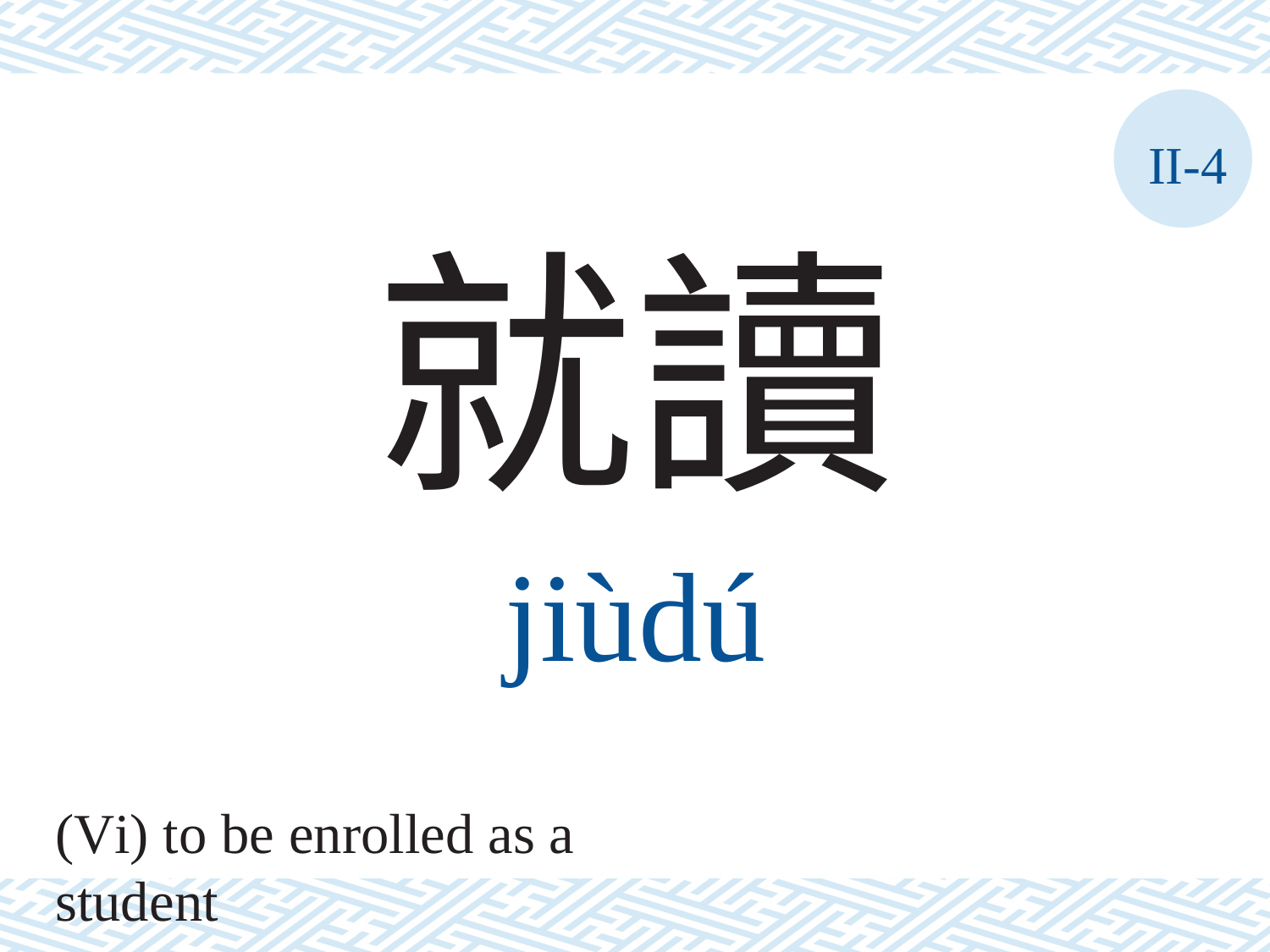

II-4
就讀
jiùdú
(Vi) to be enrolled as a student